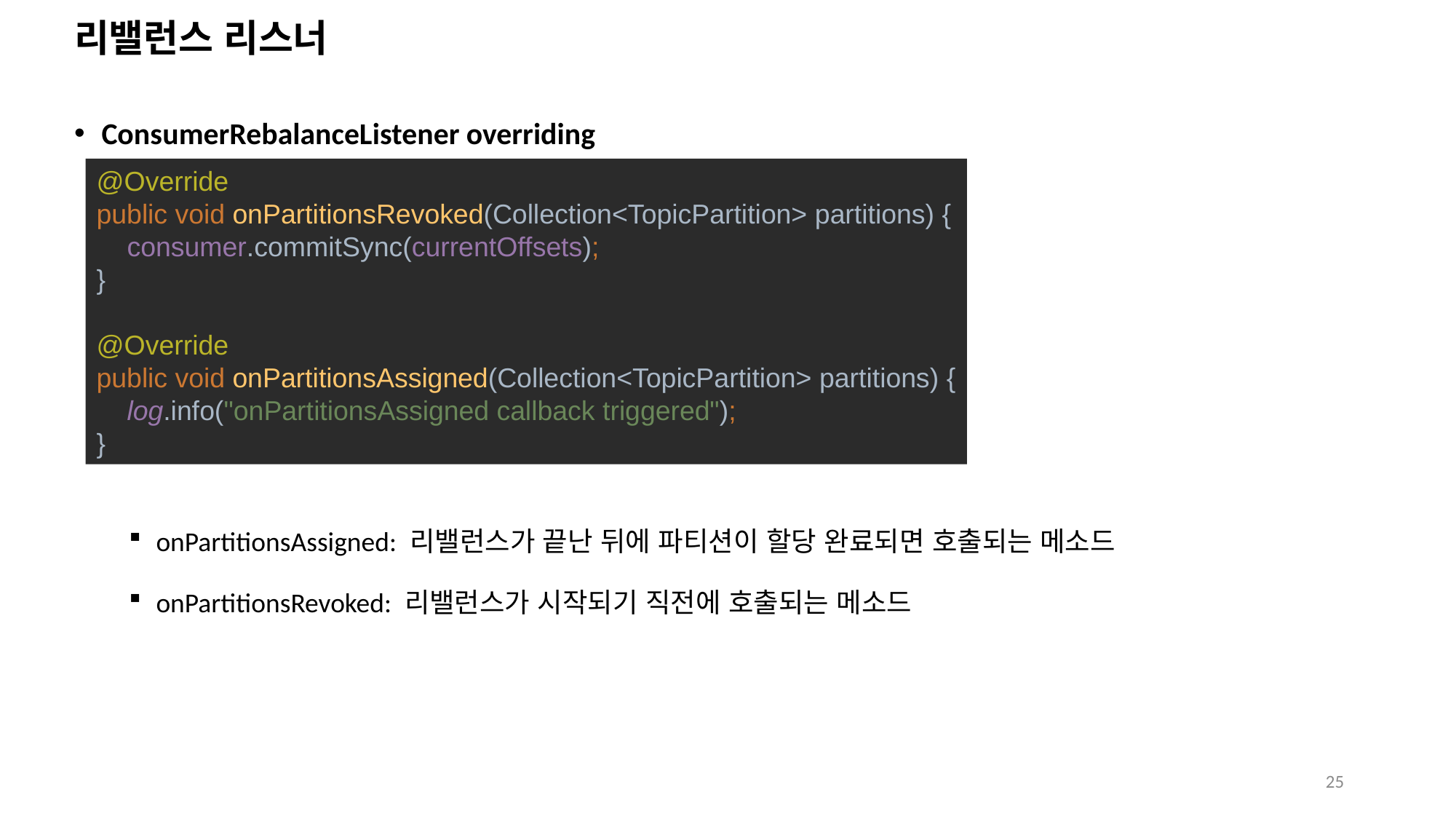

# 리밸런스 리스너
ConsumerRebalanceListener overriding

onPartitionsAssigned: 리밸런스가 끝난 뒤에 파티션이 할당 완료되면 호출되는 메소드
onPartitionsRevoked: 리밸런스가 시작되기 직전에 호출되는 메소드

@Override
public void onPartitionsRevoked(Collection<TopicPartition> partitions) {
    consumer.commitSync(currentOffsets);
}
@Override
public void onPartitionsAssigned(Collection<TopicPartition> partitions) {
    log.info("onPartitionsAssigned callback triggered");
}
25